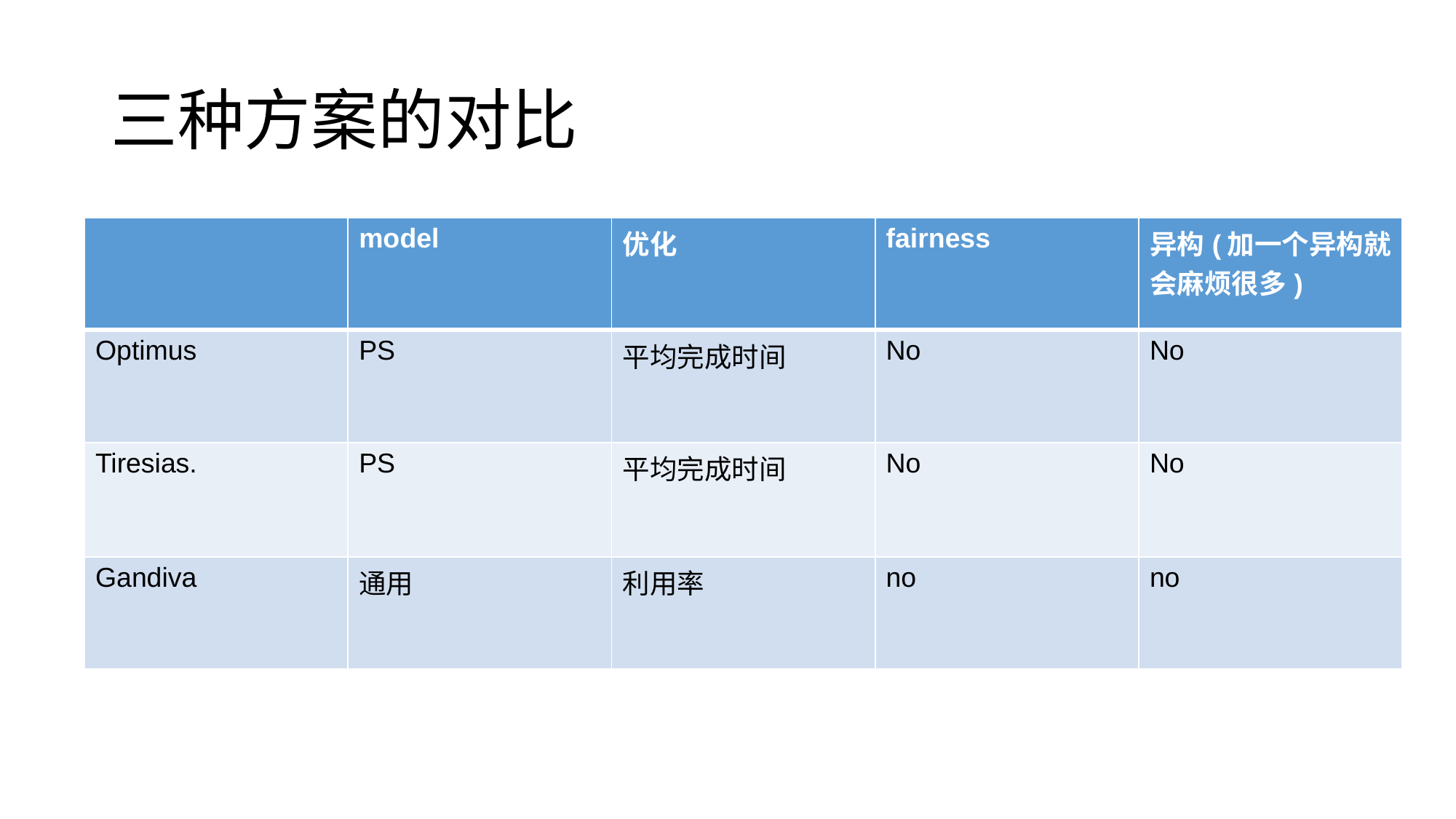

# 三种方案的对比
|  | model | 优化 | fairness | 异构(加一个异构就会麻烦很多) |
| --- | --- | --- | --- | --- |
| Optimus | PS | 平均完成时间 | No | No |
| Tiresias. | PS | 平均完成时间 | No | No |
| Gandiva | 通用 | 利用率 | no | no |